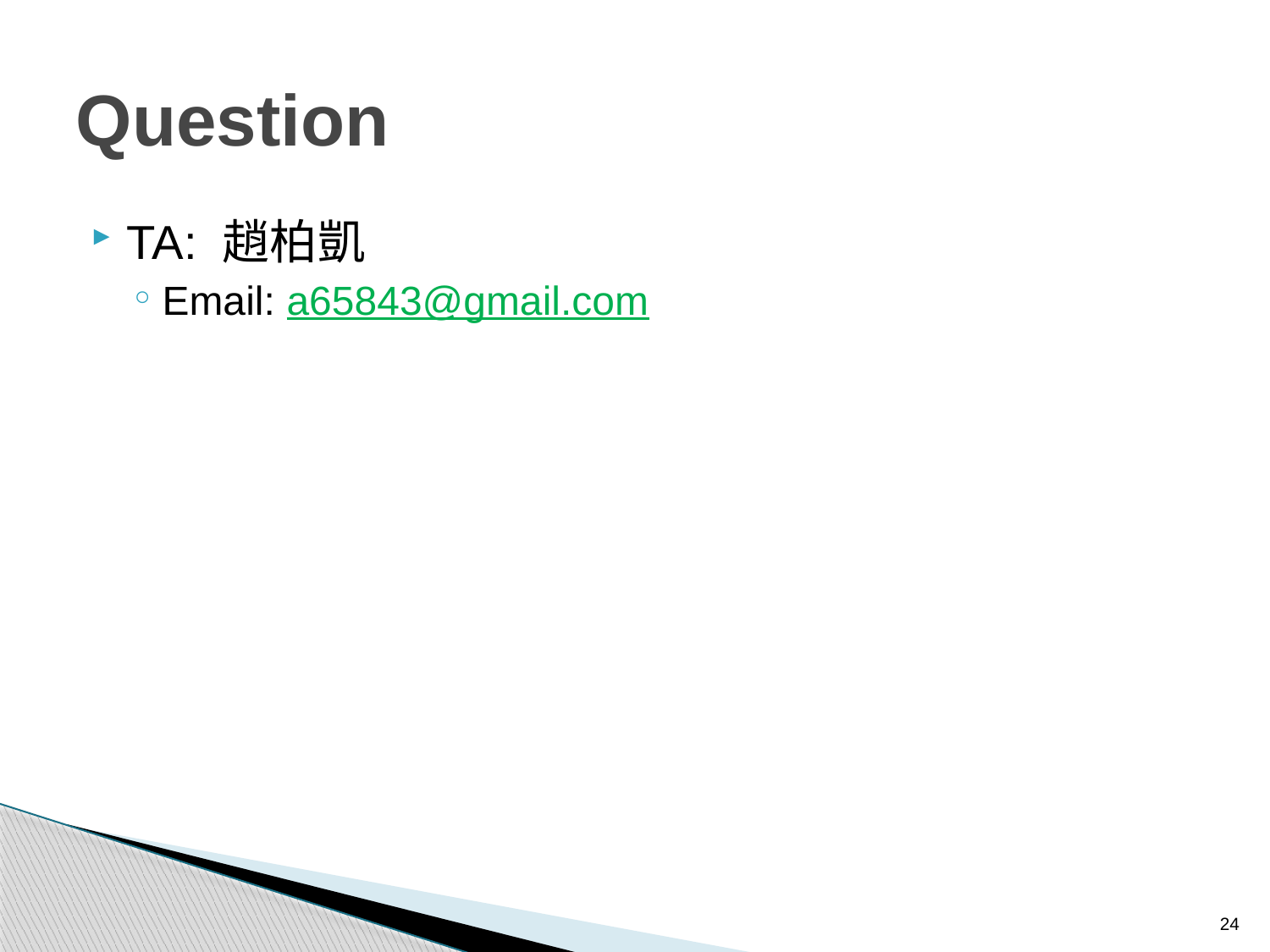

# Question
TA: 趙柏凱
Email: a65843@gmail.com

24